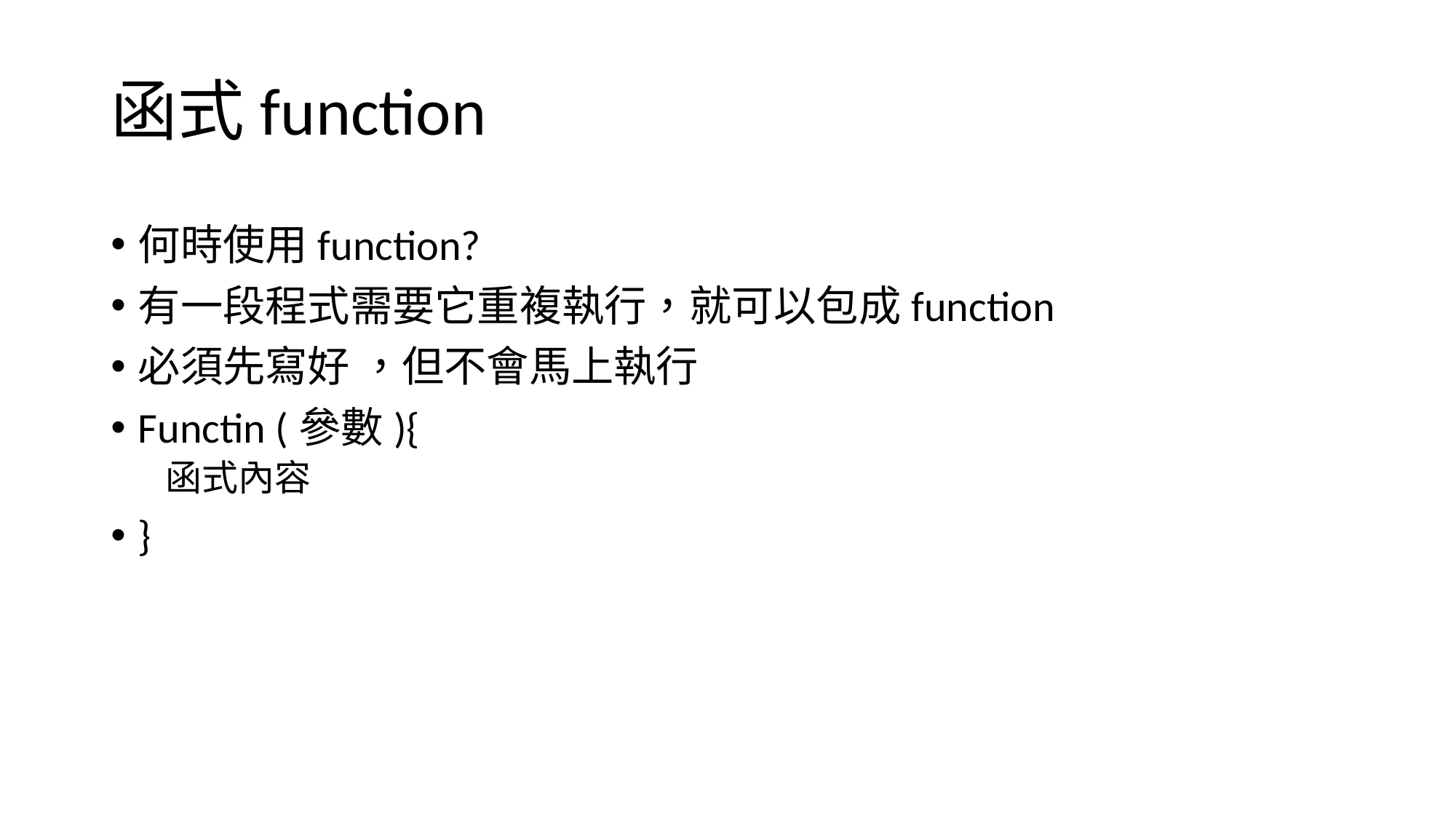

# 函式function
何時使用function?
有一段程式需要它重複執行，就可以包成function
必須先寫好 ，但不會馬上執行
Functin (參數){
函式內容
}